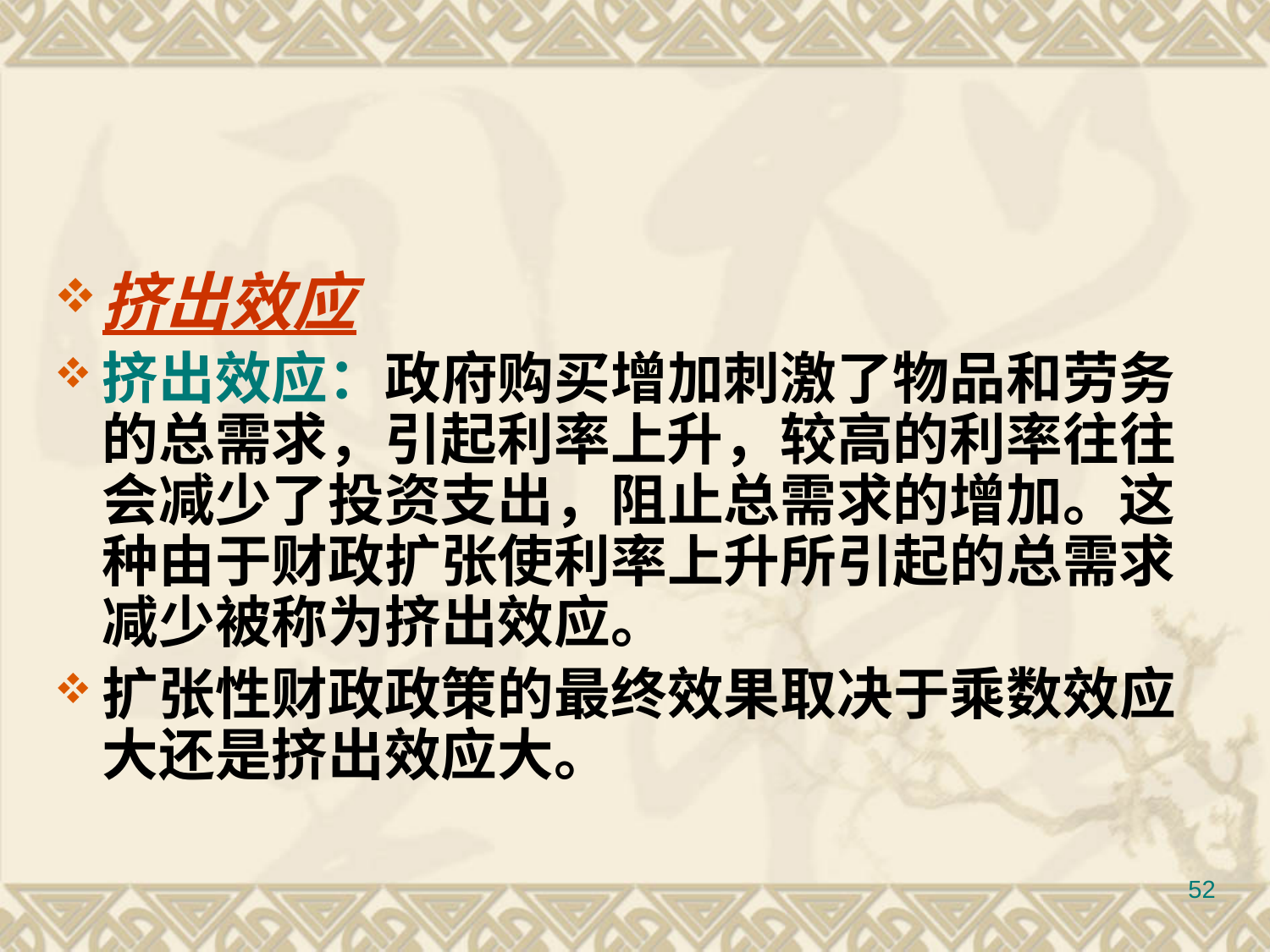

#
挤出效应
挤出效应：政府购买增加刺激了物品和劳务的总需求，引起利率上升，较高的利率往往会减少了投资支出，阻止总需求的增加。这种由于财政扩张使利率上升所引起的总需求减少被称为挤出效应。
扩张性财政政策的最终效果取决于乘数效应大还是挤出效应大。

52